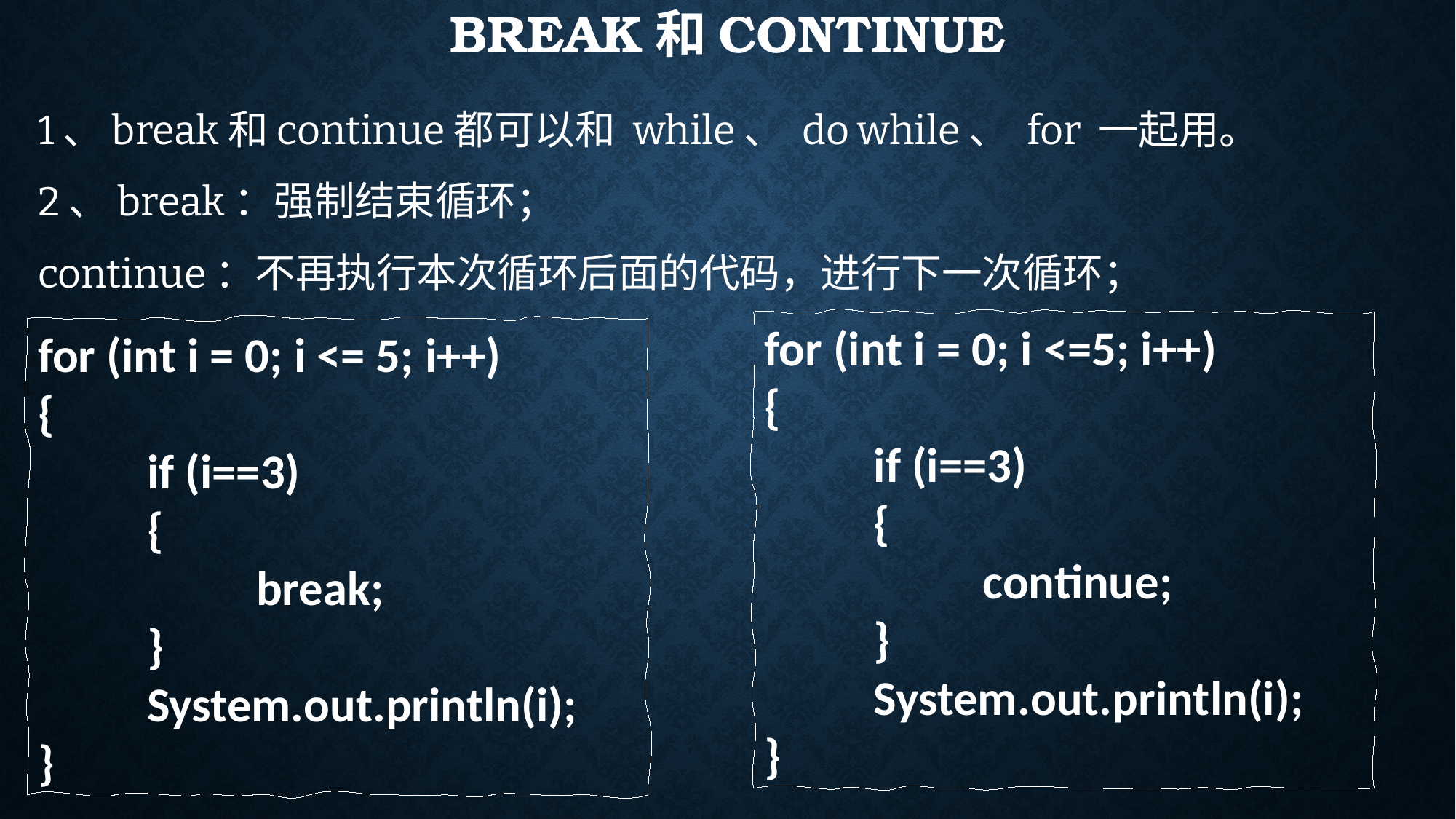

# break和continue
1、break和continue都可以和 while、 do while、 for 一起用。
2、break：强制结束循环；
continue：不再执行本次循环后面的代码，进行下一次循环；
for (int i = 0; i <=5; i++)
{
	if (i==3)
	{
		continue;
	}
	System.out.println(i);
}
for (int i = 0; i <= 5; i++)
{
	if (i==3)
	{
		break;
	}
	System.out.println(i);
}